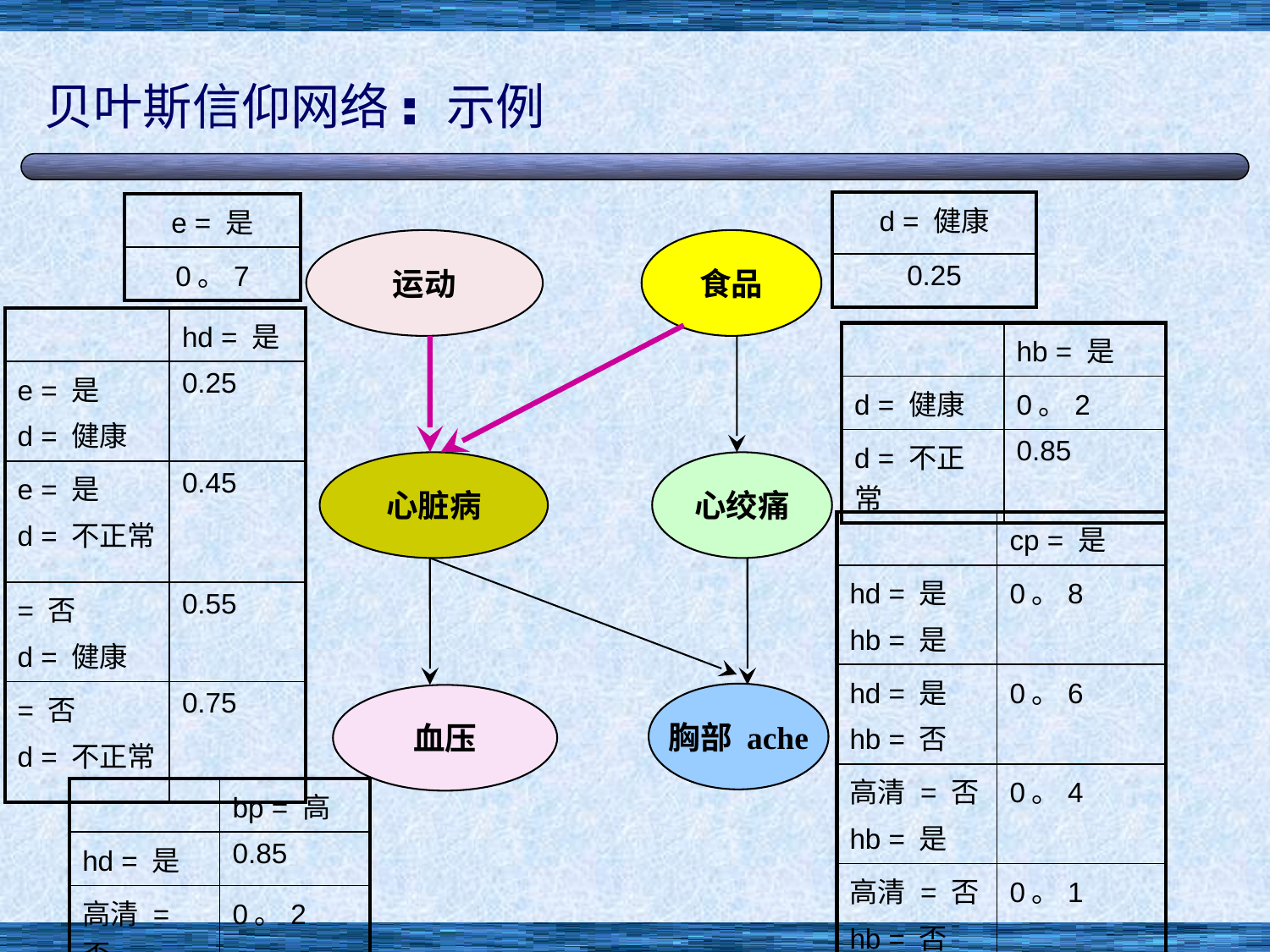

# 贝叶斯信仰网络: 示例
| d = 健康 |
| --- |
| 0.25 |
| e = 是 |
| --- |
| 0。7 |
运动
食品
|  | hd = 是 |
| --- | --- |
| e = 是 d = 健康 | 0.25 |
| e = 是 d = 不正常 | 0.45 |
| = 否 d = 健康 | 0.55 |
| = 否 d = 不正常 | 0.75 |
|  | hb = 是 |
| --- | --- |
| d = 健康 | 0。2 |
| d = 不正常 | 0.85 |

心脏病
心绞痛
|  | cp = 是 |
| --- | --- |
| hd = 是 hb = 是 | 0。8 |
| hd = 是 hb = 否 | 0。6 |
| 高清 = 否 hb = 是 | 0。4 |
| 高清 = 否 hb = 否 | 0。1 |

胸部 ache
血压
|  | bp = 高 |
| --- | --- |
| hd = 是 | 0.85 |
| 高清 = 否 | 0。2 |